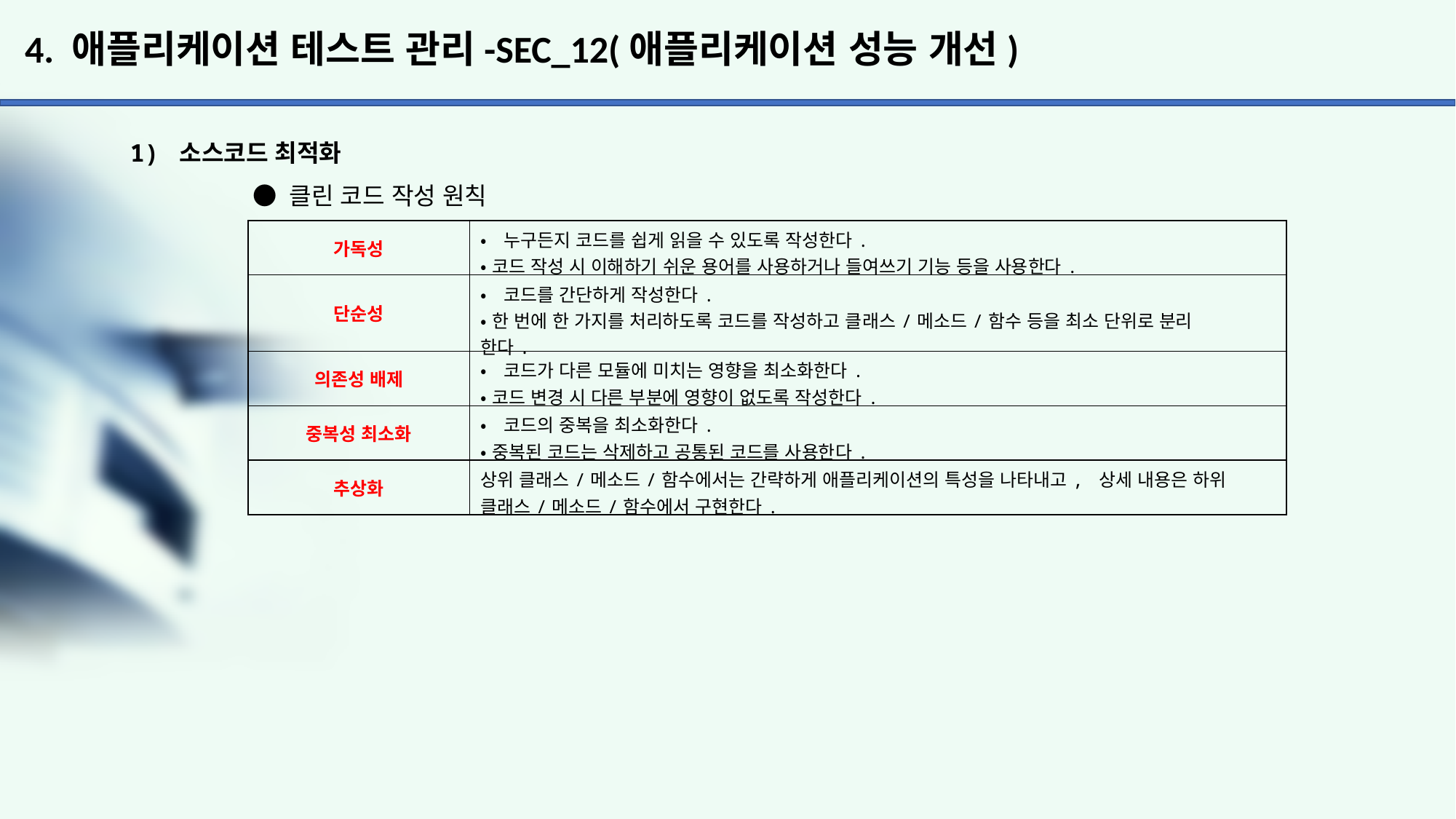

# 4. 애플리케이션 테스트 관리-SEC_12(애플리케이션 성능 개선)
1) 소스코드 최적화
	  ● 클린 코드 작성 원칙

| 가독성 | •누구든지 코드를 쉽게 읽을 수 있도록 작성한다. •코드 작성 시 이해하기 쉬운 용어를 사용하거나 들여쓰기 기능 등을 사용한다. |
| --- | --- |
| 단순성 | •코드를 간단하게 작성한다. •한 번에 한 가지를 처리하도록 코드를 작성하고 클래스/메소드/함수 등을 최소 단위로 분리 한다. |
| 의존성 배제 | •코드가 다른 모듈에 미치는 영향을 최소화한다. •코드 변경 시 다른 부분에 영향이 없도록 작성한다. |
| 중복성 최소화 | •코드의 중복을 최소화한다. •중복된 코드는 삭제하고 공통된 코드를 사용한다. |
| 추상화 | 상위 클래스/메소드/함수에서는 간략하게 애플리케이션의 특성을 나타내고, 상세 내용은 하위 클래스/메소드/함수에서 구현한다. |